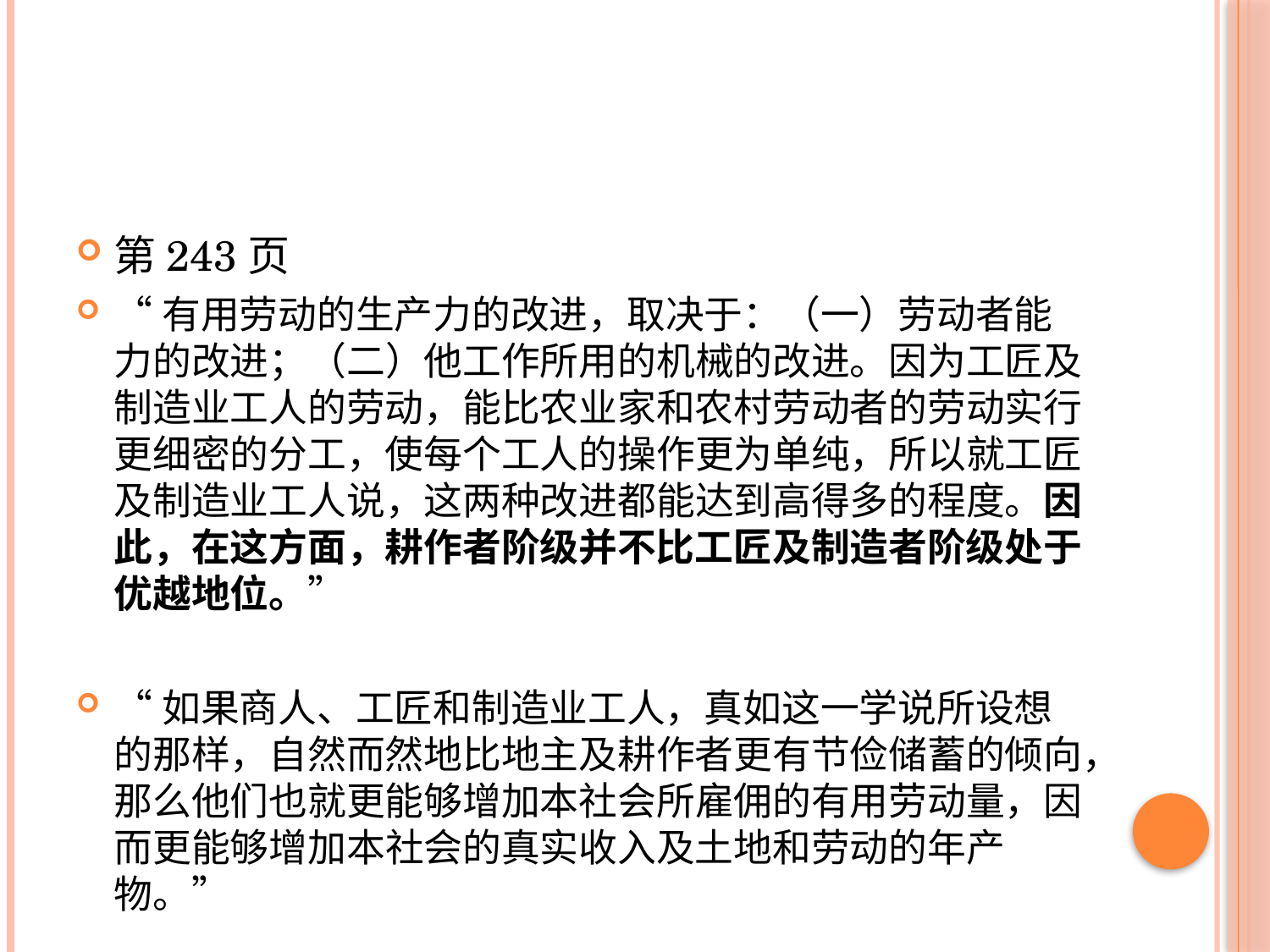

#
第243页
“有用劳动的生产力的改进，取决于：（一）劳动者能力的改进；（二）他工作所用的机械的改进。因为工匠及制造业工人的劳动，能比农业家和农村劳动者的劳动实行更细密的分工，使每个工人的操作更为单纯，所以就工匠及制造业工人说，这两种改进都能达到高得多的程度。因此，在这方面，耕作者阶级并不比工匠及制造者阶级处于优越地位。”

“如果商人、工匠和制造业工人，真如这一学说所设想的那样，自然而然地比地主及耕作者更有节俭储蓄的倾向，那么他们也就更能够增加本社会所雇佣的有用劳动量，因而更能够增加本社会的真实收入及土地和劳动的年产物。”